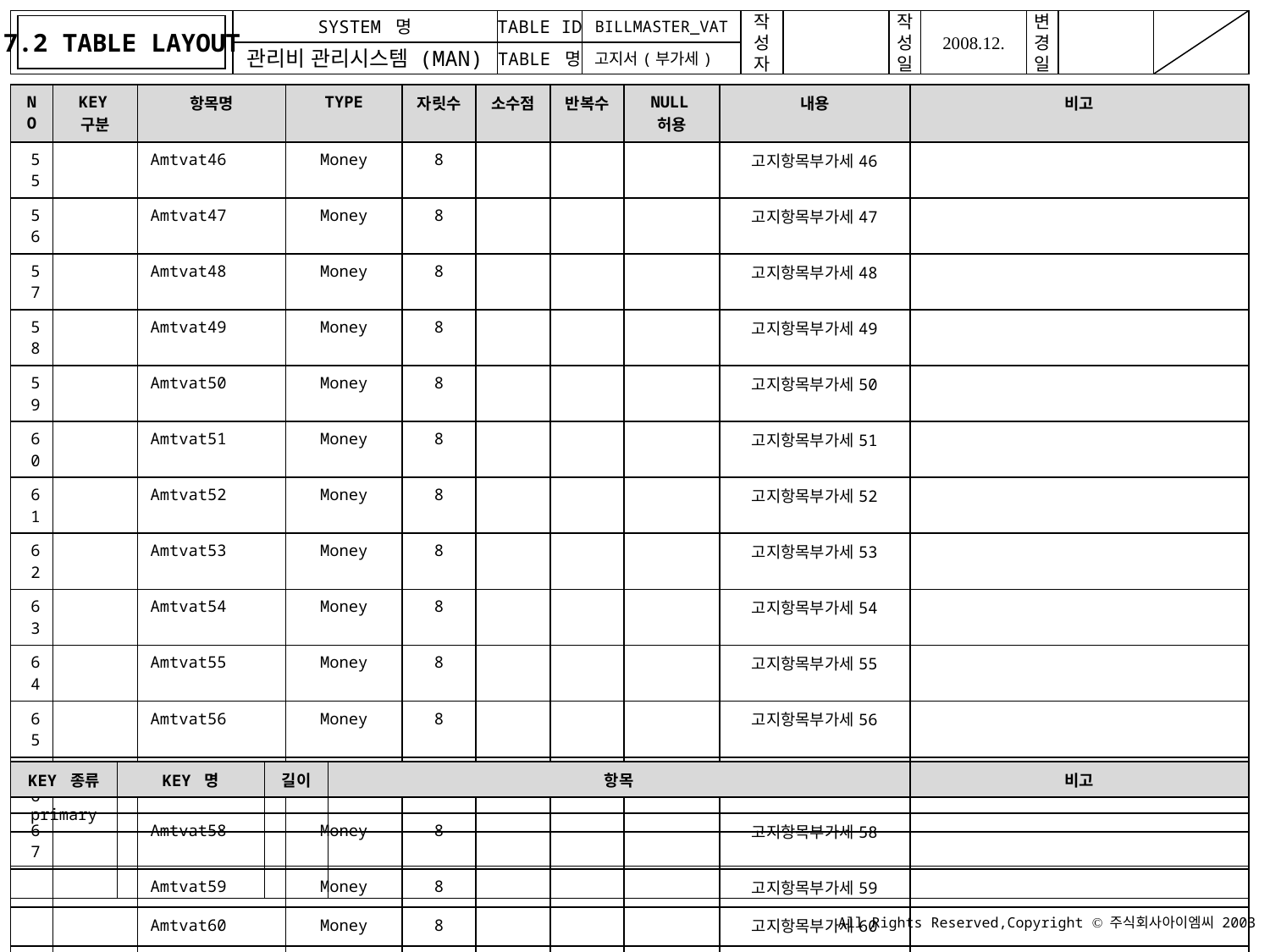

7.2 TABLE LAYOUT
BILLMASTER_VAT
고지서(부가세)
| NO | KEY구분 | 항목명 | TYPE | 자릿수 | 소수점 | 반복수 | NULL허용 | 내용 | 비고 |
| --- | --- | --- | --- | --- | --- | --- | --- | --- | --- |
| 55 |  | Amtvat46 | Money | 8 |  |  |  | 고지항목부가세46 |  |
| 56 |  | Amtvat47 | Money | 8 |  |  |  | 고지항목부가세47 |  |
| 57 |  | Amtvat48 | Money | 8 |  |  |  | 고지항목부가세48 |  |
| 58 |  | Amtvat49 | Money | 8 |  |  |  | 고지항목부가세49 |  |
| 59 |  | Amtvat50 | Money | 8 |  |  |  | 고지항목부가세50 |  |
| 60 |  | Amtvat51 | Money | 8 |  |  |  | 고지항목부가세51 |  |
| 61 |  | Amtvat52 | Money | 8 |  |  |  | 고지항목부가세52 |  |
| 62 |  | Amtvat53 | Money | 8 |  |  |  | 고지항목부가세53 |  |
| 63 |  | Amtvat54 | Money | 8 |  |  |  | 고지항목부가세54 |  |
| 64 |  | Amtvat55 | Money | 8 |  |  |  | 고지항목부가세55 |  |
| 65 |  | Amtvat56 | Money | 8 |  |  |  | 고지항목부가세56 |  |
| 66 |  | Amtvat57 | Money | 8 |  |  |  | 고지항목부가세57 |  |
| 67 |  | Amtvat58 | Money | 8 |  |  |  | 고지항목부가세58 |  |
|  |  | Amtvat59 | Money | 8 |  |  |  | 고지항목부가세59 |  |
|  |  | Amtvat60 | Money | 8 |  |  |  | 고지항목부가세60 |  |
|  |  |  |  |  |  |  |  |  |  |
|  |  |  |  |  |  |  |  |  |  |
|  |  |  |  |  |  |  |  |  |  |
| KEY 종류 | KEY 명 | 길이 | 항목 | 비고 |
| --- | --- | --- | --- | --- |
| primary |  |  |  |  |
|  |  |  |  |  |
|  |  |  |  |  |